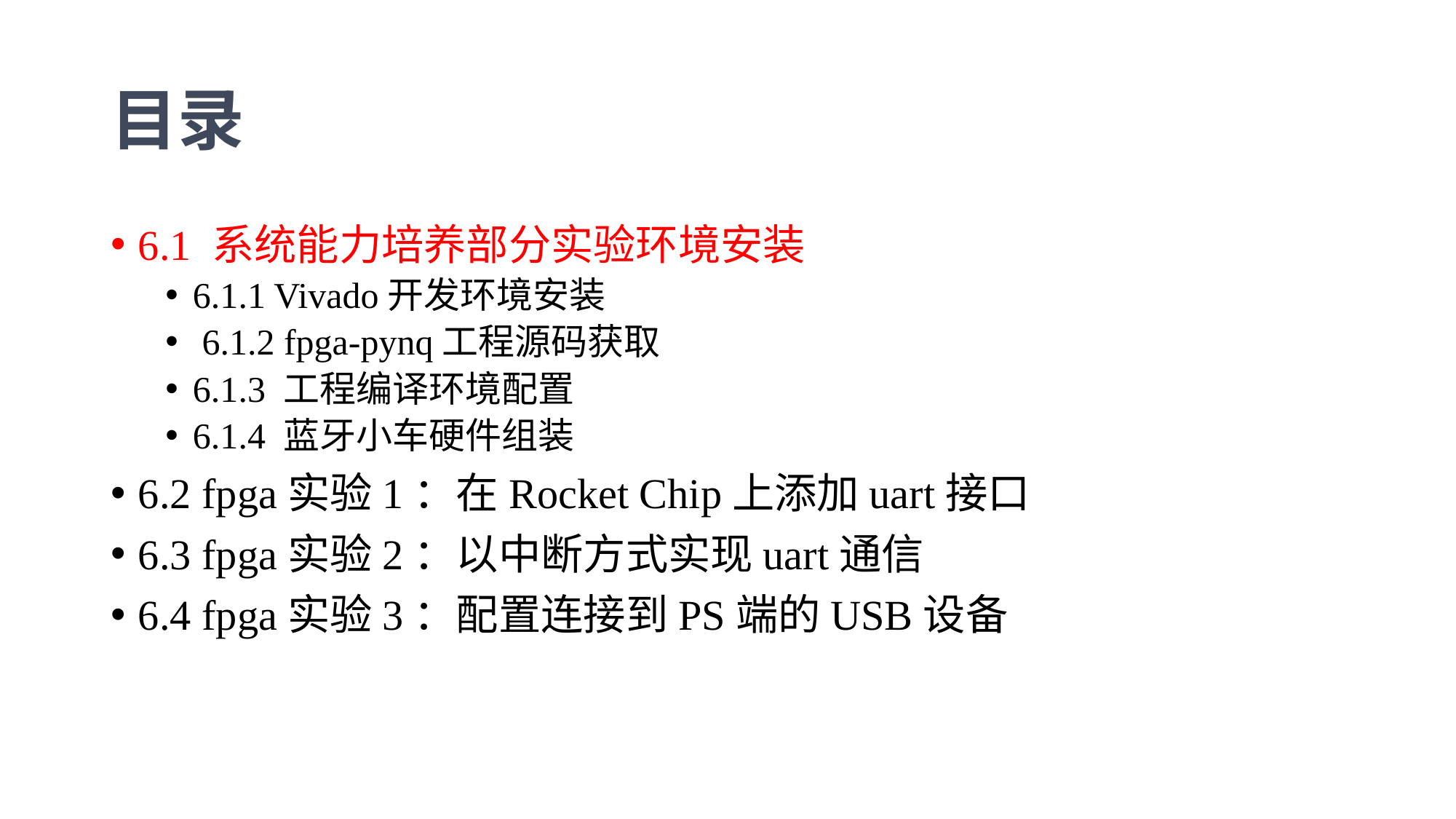

# 目录
6.1 系统能力培养部分实验环境安装
6.1.1 Vivado开发环境安装
 6.1.2 fpga-pynq工程源码获取
6.1.3 工程编译环境配置
6.1.4 蓝牙小车硬件组装
6.2 fpga实验1：在Rocket Chip上添加uart接口
6.3 fpga实验2：以中断方式实现uart通信
6.4 fpga实验3：配置连接到PS端的USB设备